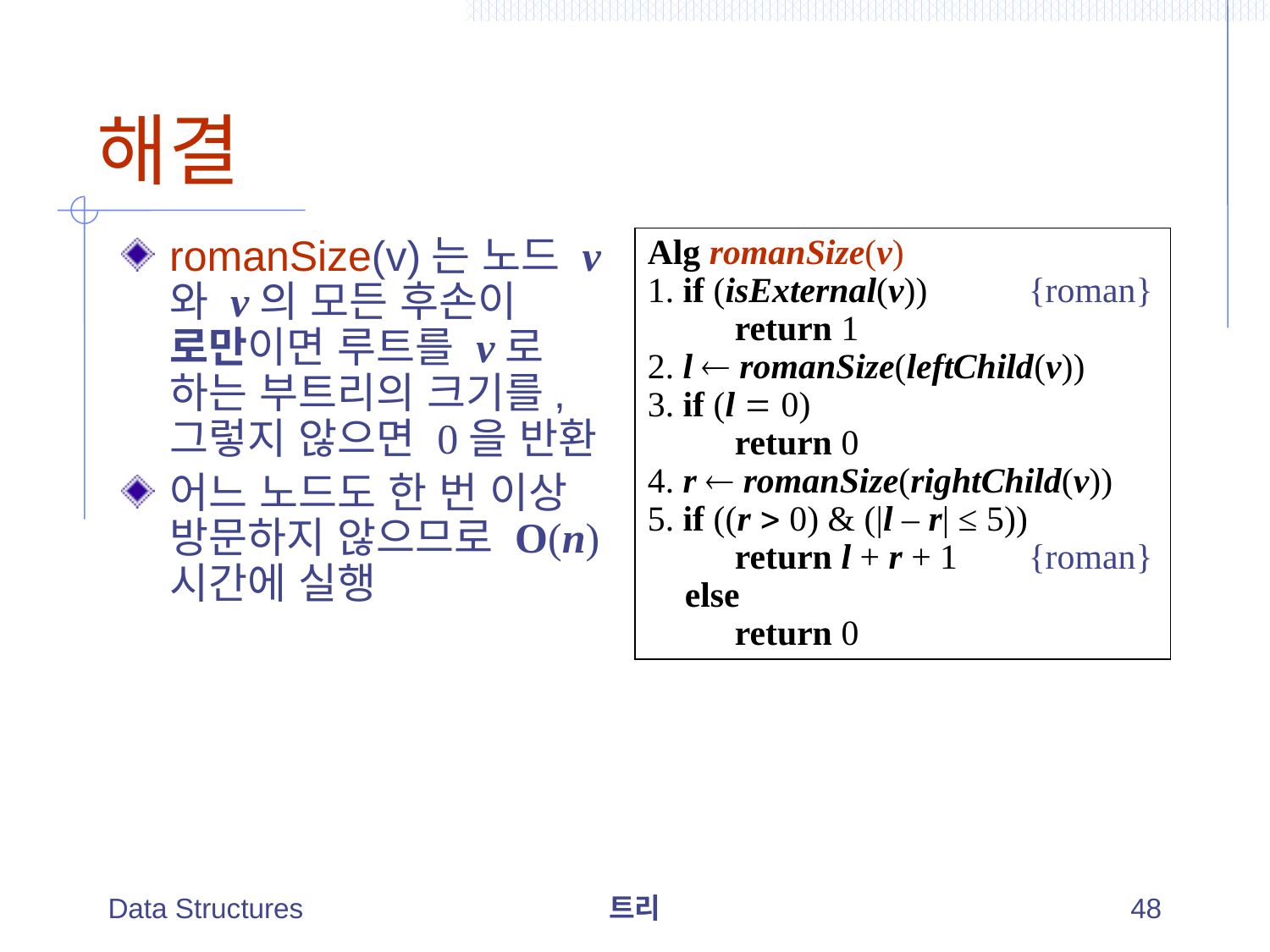

# 해결
romanSize(v)는 노드 v와 v의 모든 후손이 로만이면 루트를 v로 하는 부트리의 크기를, 그렇지 않으면 0을 반환
어느 노드도 한 번 이상 방문하지 않으므로 O(n) 시간에 실행
Alg romanSize(v)
1. if (isExternal(v))		{roman}
		return 1
2. l ← romanSize(leftChild(v))
3. if (l = 0)
		return 0
4. r ← romanSize(rightChild(v))
5. if ((r > 0) & (|l – r| ≤ 5))
		return l + r + 1	{roman}
	else
		return 0
Data Structures
트리
48